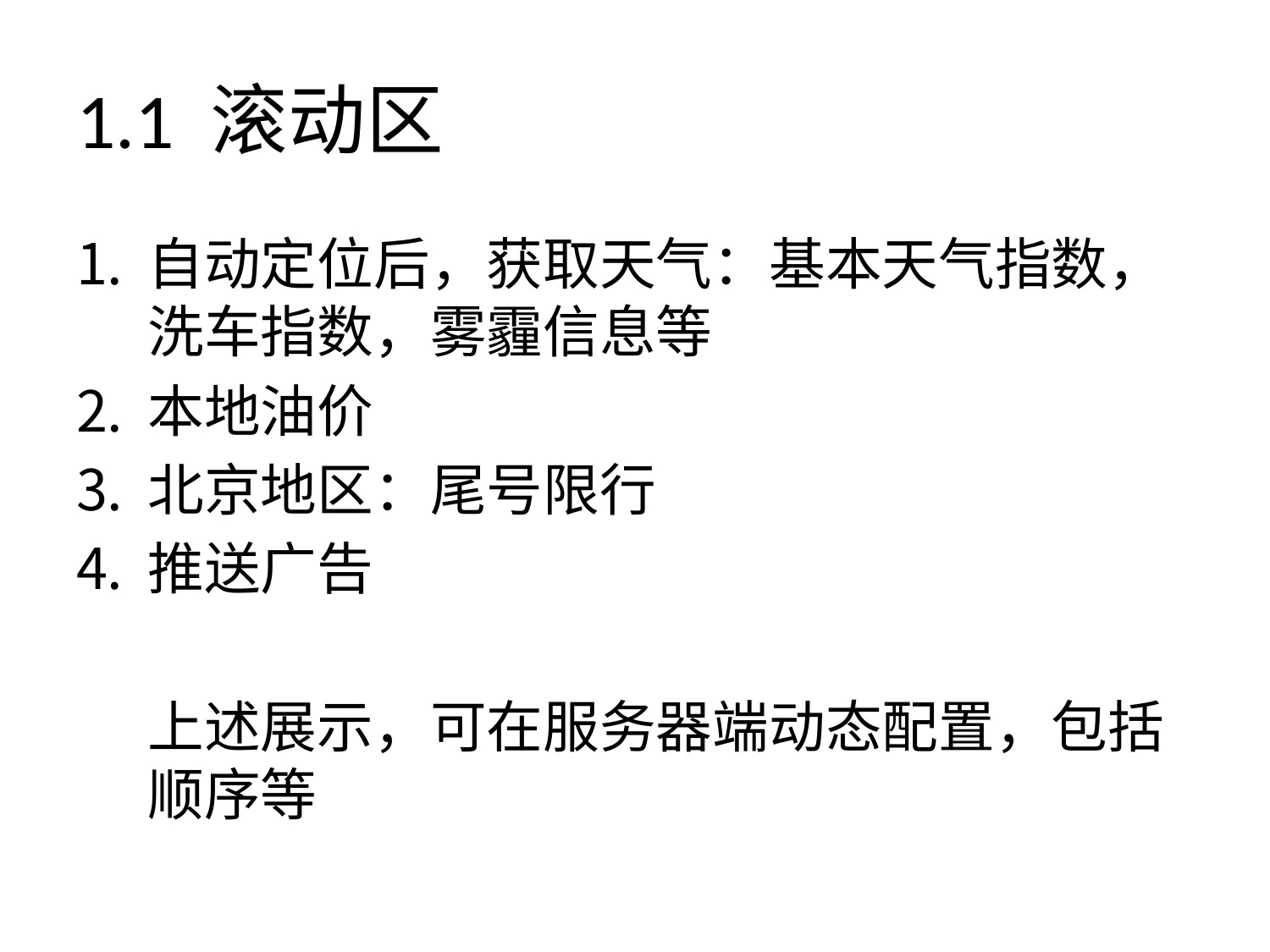

# 1.1 滚动区
自动定位后，获取天气：基本天气指数，洗车指数，雾霾信息等
本地油价
北京地区：尾号限行
推送广告

	上述展示，可在服务器端动态配置，包括顺序等